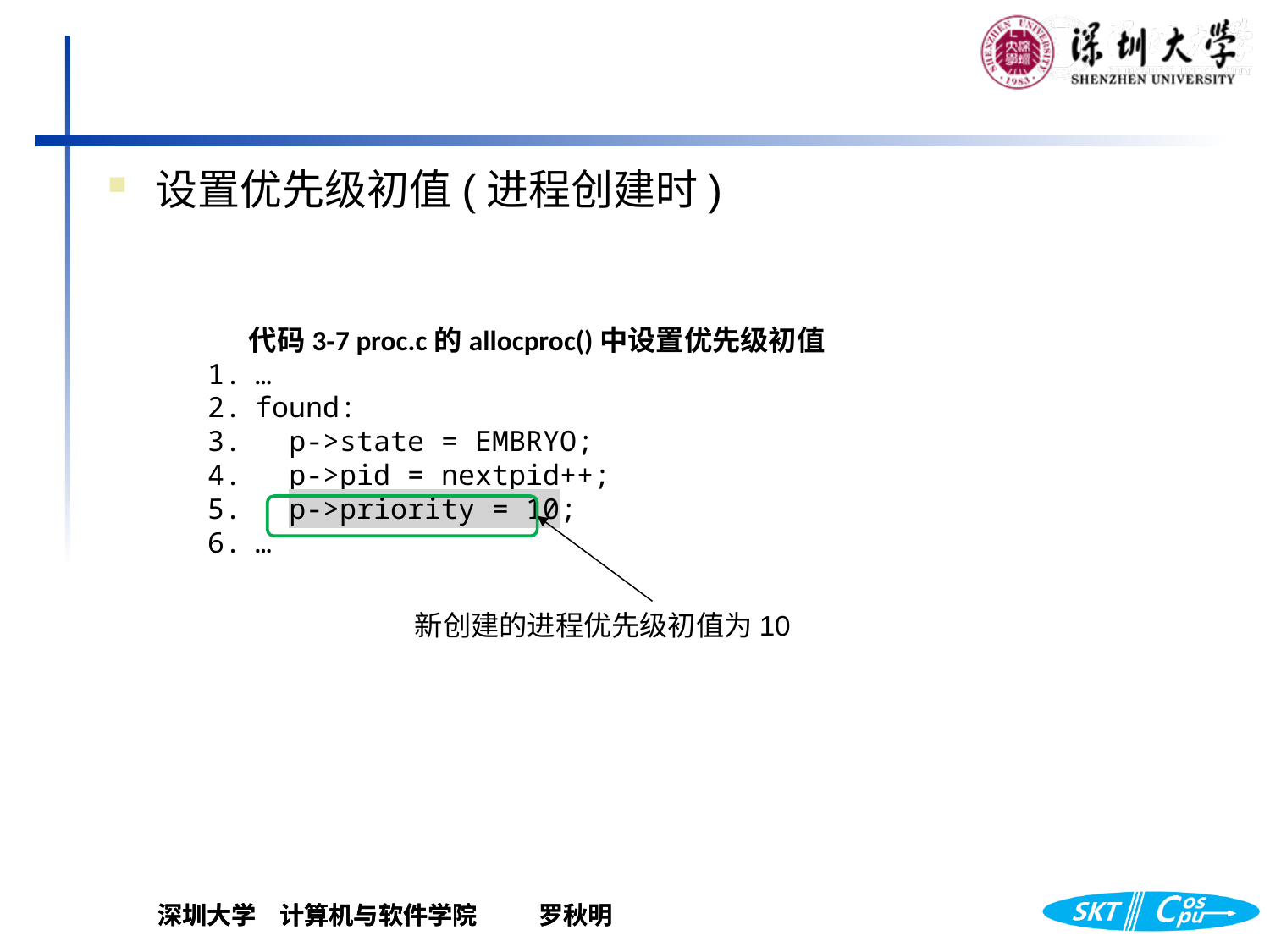

设置优先级初值(进程创建时)
代码3‑7 proc.c的allocproc()中设置优先级初值
…
found:
  p->state = EMBRYO;
  p->pid = nextpid++;
  p->priority = 10;
…

新创建的进程优先级初值为10